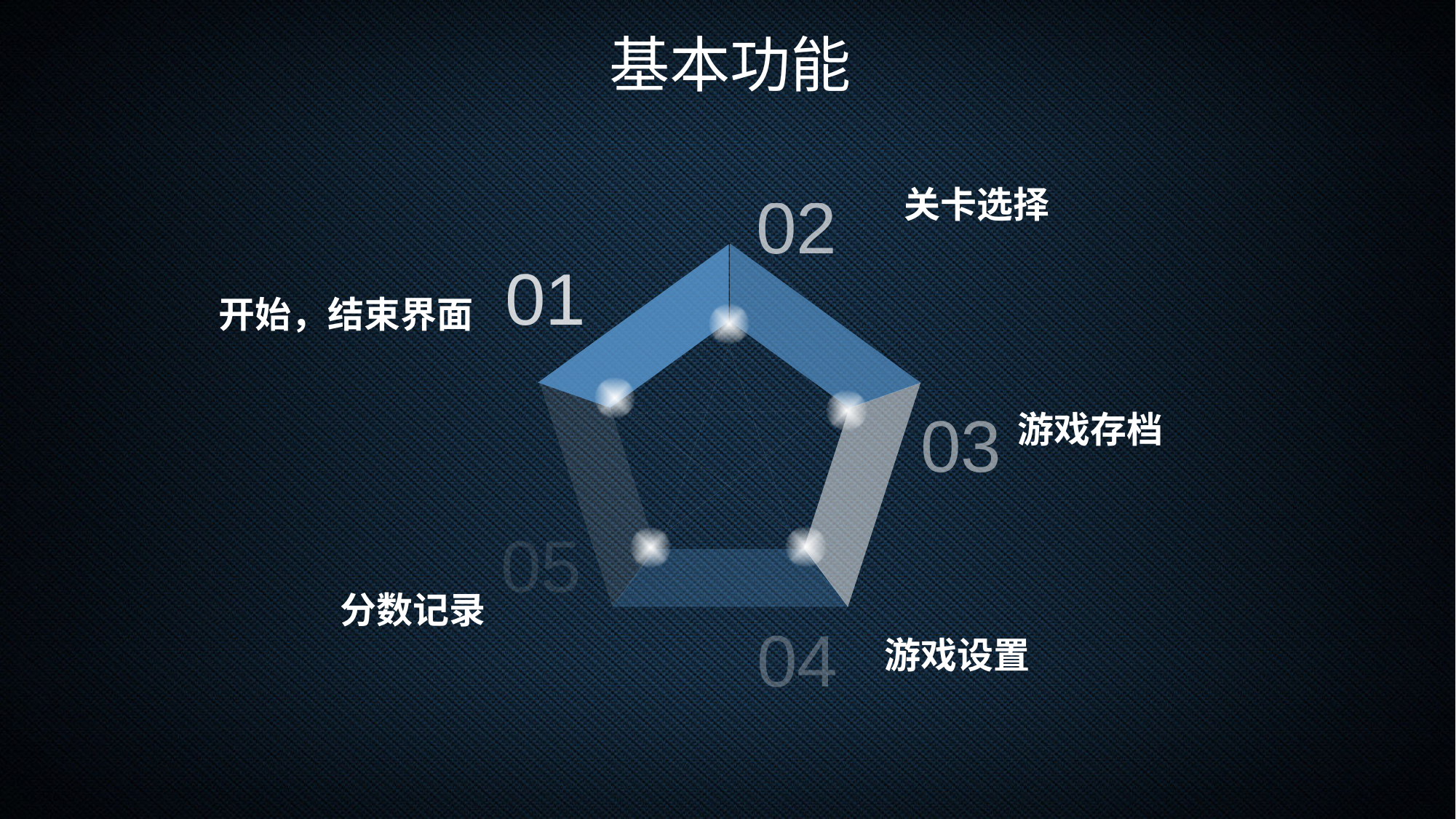

基本功能
关卡选择
02

01
开始，结束界面

游戏存档

03
05

分数记录
04
游戏设置